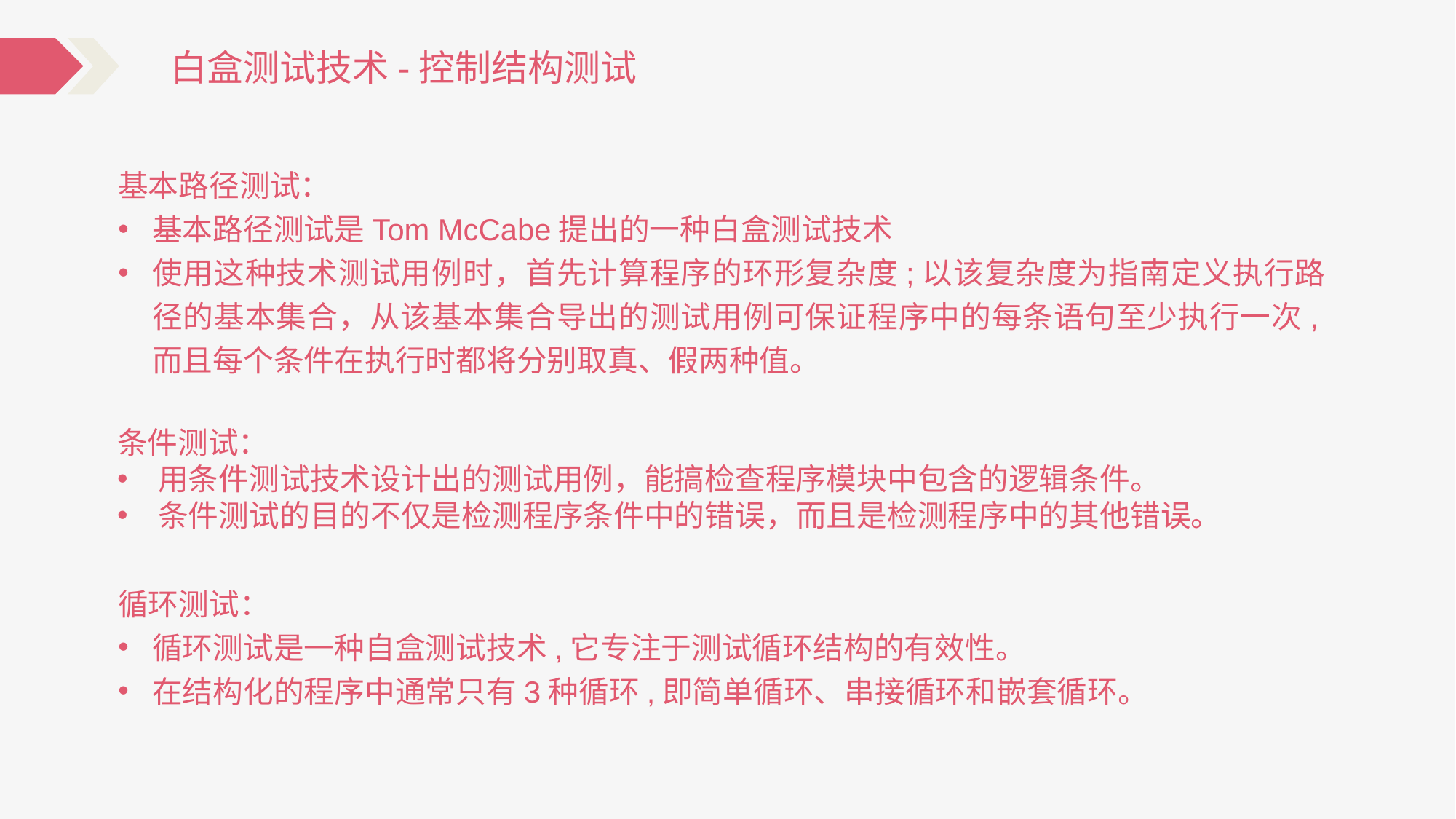

白盒测试技术-控制结构测试
基本路径测试：
基本路径测试是Tom McCabe提出的一种白盒测试技术
使用这种技术测试用例时，首先计算程序的环形复杂度;以该复杂度为指南定义执行路径的基本集合，从该基本集合导出的测试用例可保证程序中的每条语句至少执行一次,而且每个条件在执行时都将分别取真、假两种值。
条件测试：
用条件测试技术设计出的测试用例，能搞检查程序模块中包含的逻辑条件。
条件测试的目的不仅是检测程序条件中的错误，而且是检测程序中的其他错误。
循环测试：
循环测试是一种自盒测试技术,它专注于测试循环结构的有效性。
在结构化的程序中通常只有3种循环,即简单循环、串接循环和嵌套循环。